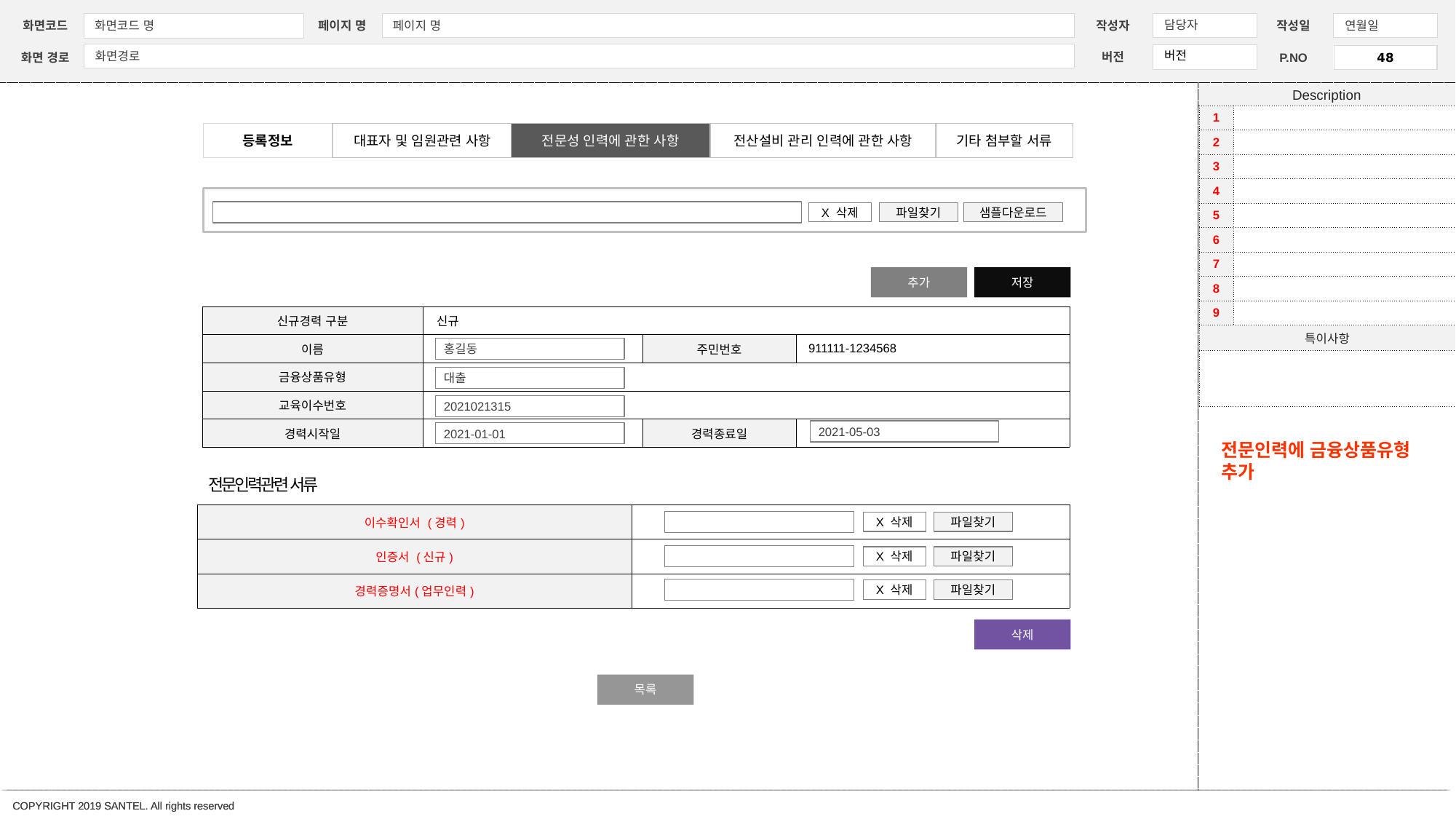

| 1 |  |
| --- | --- |
| 2 |  |
| 3 |  |
| 4 |  |
| 5 |  |
| 6 |  |
| 7 |  |
| 8 |  |
| 9 |  |
| 특이사항 |  |
|  |  |
등록정보
대표자 및 임원관련 사항
전문성 인력에 관한 사항
전산설비 관리 인력에 관한 사항
기타 첨부할 서류

X 삭제
파일찾기
샘플다운로드
추가
저장
| 신규경력 구분 | 신규 |  |  |
| --- | --- | --- | --- |
| 이름 |  | 주민번호 | 911111-1234568 |
| 금융상품유형 |  |  |  |
| 교육이수번호 |  |  |  |
| 경력시작일 |  | 경력종료일 |  |
홍길동
대출
2021021315
2021-05-03
2021-01-01
전문인력에 금융상품유형
추가
전문인력관련 서류
| 이수확인서 (경력) |  |
| --- | --- |
| 인증서 (신규) |  |
| 경력증명서(업무인력) |  |

X 삭제
파일찾기

X 삭제
파일찾기

X 삭제
파일찾기
삭제
목록